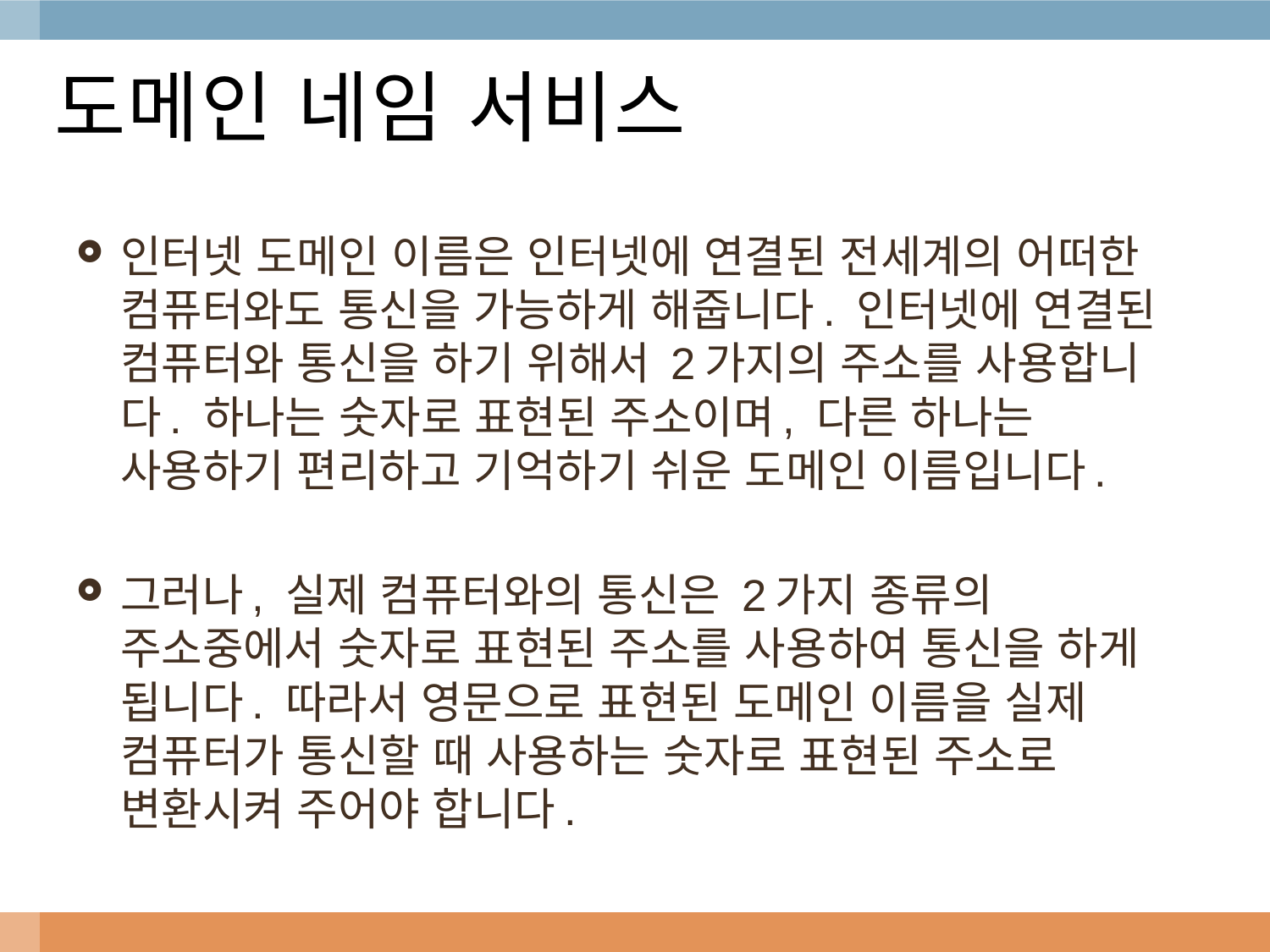

# 도메인 네임 서비스
인터넷 도메인 이름은 인터넷에 연결된 전세계의 어떠한 컴퓨터와도 통신을 가능하게 해줍니다. 인터넷에 연결된 컴퓨터와 통신을 하기 위해서 2가지의 주소를 사용합니다. 하나는 숫자로 표현된 주소이며, 다른 하나는 사용하기 편리하고 기억하기 쉬운 도메인 이름입니다.

그러나, 실제 컴퓨터와의 통신은 2가지 종류의 주소중에서 숫자로 표현된 주소를 사용하여 통신을 하게 됩니다. 따라서 영문으로 표현된 도메인 이름을 실제 컴퓨터가 통신할 때 사용하는 숫자로 표현된 주소로 변환시켜 주어야 합니다.